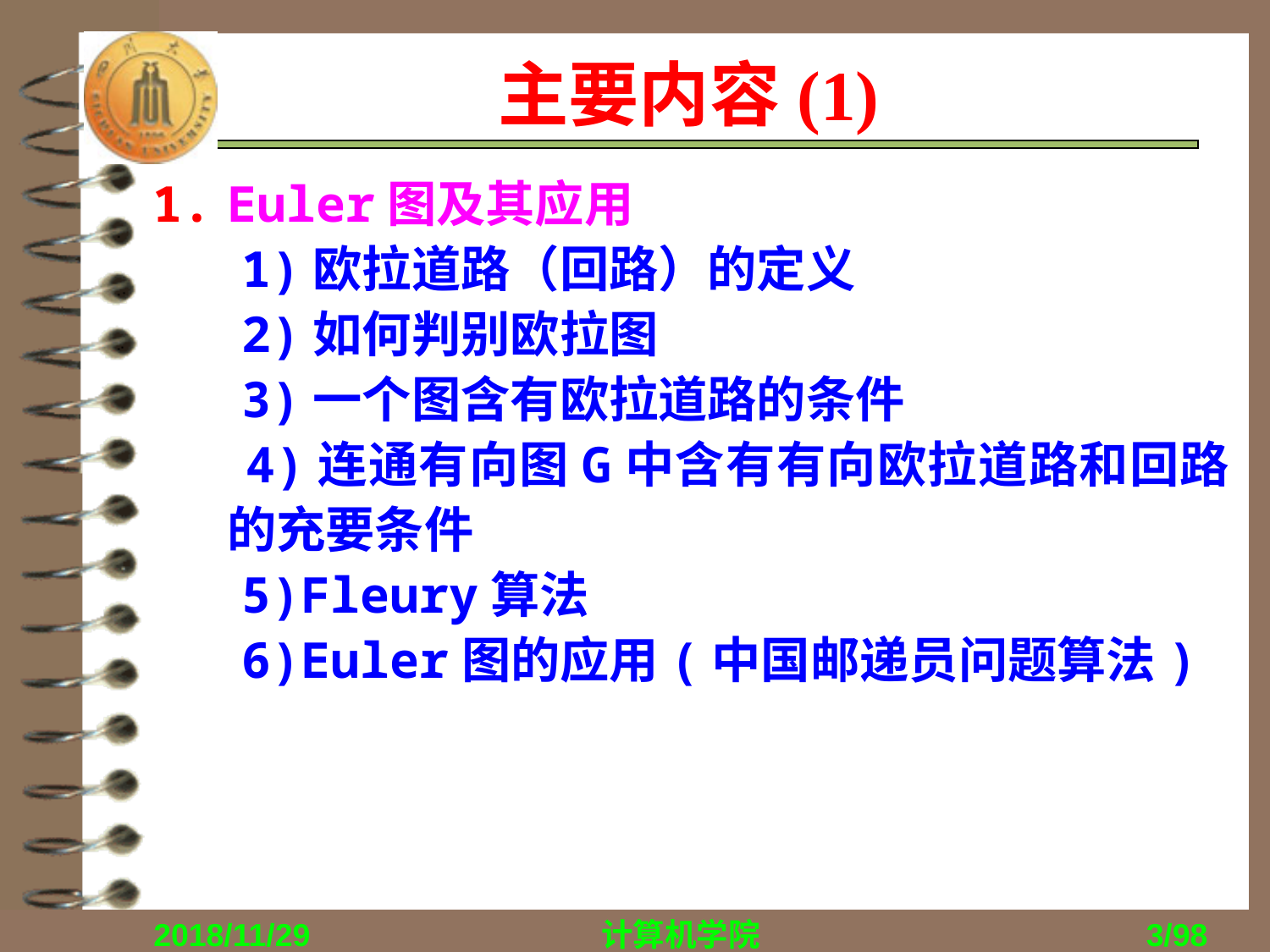

# 主要内容(1)
Euler图及其应用
   1)欧拉道路（回路）的定义
   2)如何判别欧拉图
   3)一个图含有欧拉道路的条件
   4)连通有向图G中含有有向欧拉道路和回路的充要条件
   5)Fleury算法
   6)Euler图的应用(中国邮递员问题算法)
2018/11/29
计算机学院
3/98